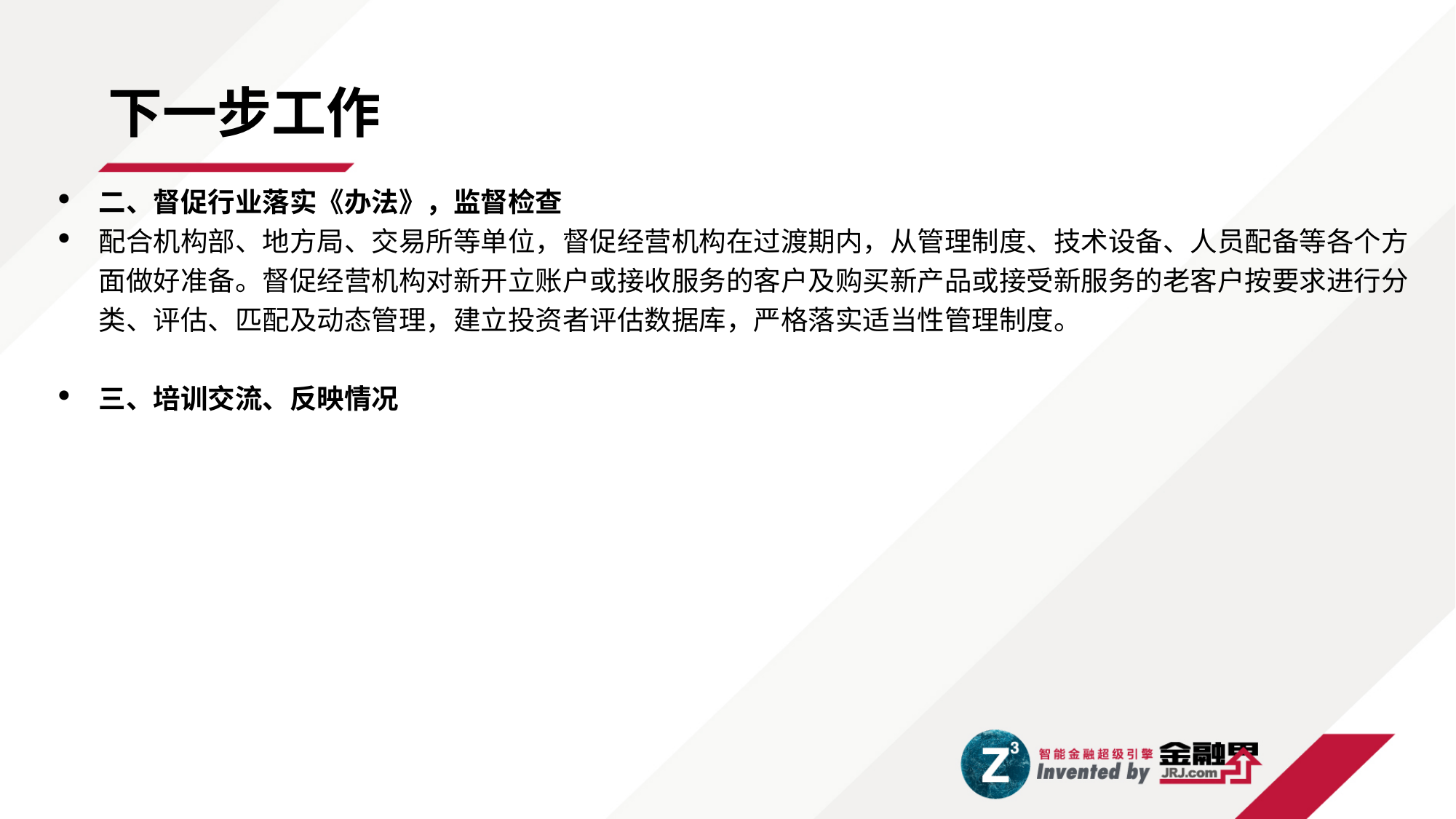

下一步工作
二、督促行业落实《办法》，监督检查
配合机构部、地方局、交易所等单位，督促经营机构在过渡期内，从管理制度、技术设备、人员配备等各个方面做好准备。督促经营机构对新开立账户或接收服务的客户及购买新产品或接受新服务的老客户按要求进行分类、评估、匹配及动态管理，建立投资者评估数据库，严格落实适当性管理制度。

三、培训交流、反映情况